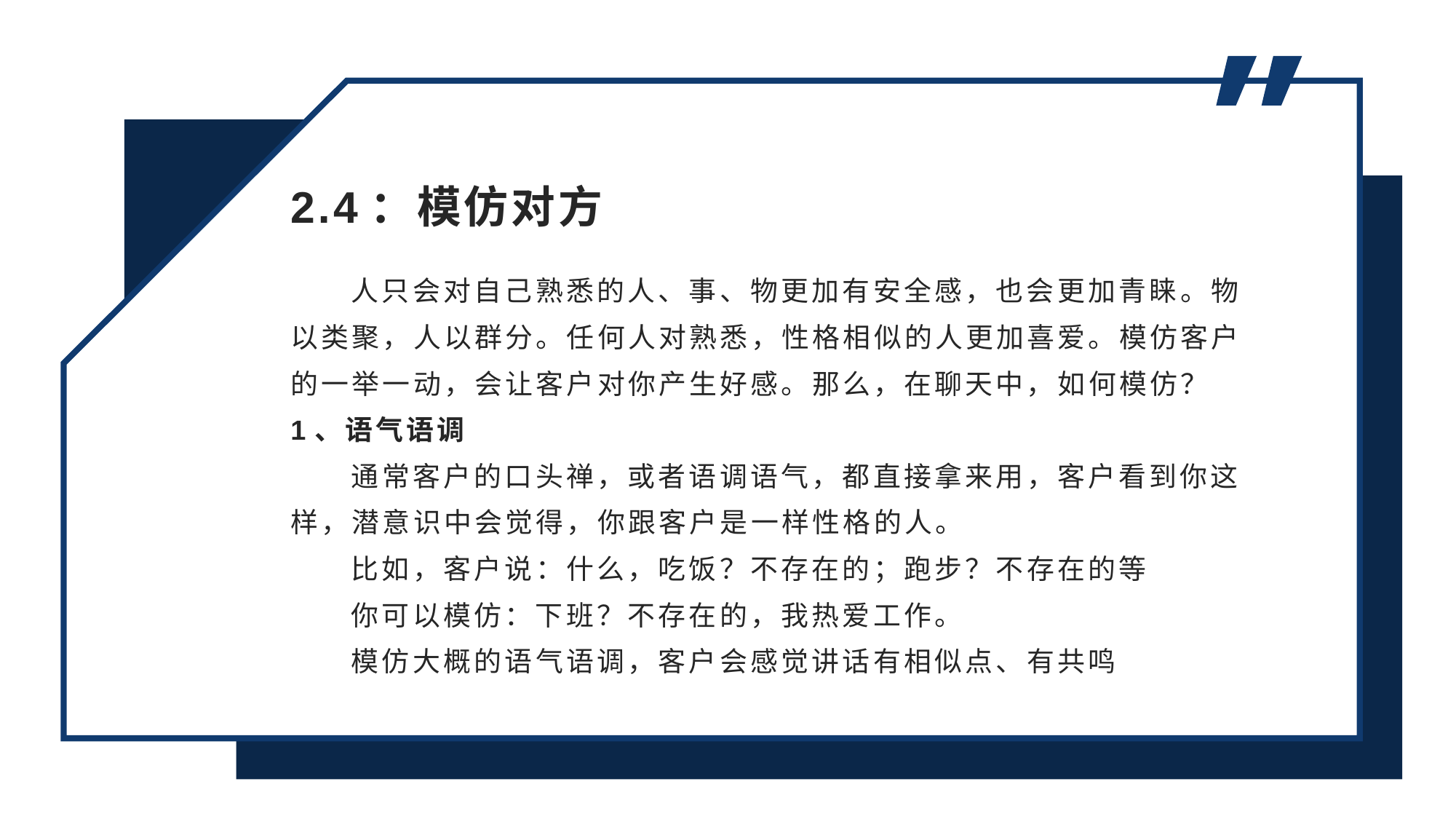

2.4：模仿对方

      人只会对自己熟悉的人、事、物更加有安全感，也会更加青睐。物以类聚，人以群分。任何人对熟悉，性格相似的人更加喜爱。模仿客户的一举一动，会让客户对你产生好感。那么，在聊天中，如何模仿？
1、语气语调
      通常客户的口头禅，或者语调语气，都直接拿来用，客户看到你这样，潜意识中会觉得，你跟客户是一样性格的人。
      比如，客户说：什么，吃饭？不存在的；跑步？不存在的等
      你可以模仿：下班？不存在的，我热爱工作。
      模仿大概的语气语调，客户会感觉讲话有相似点、有共鸣